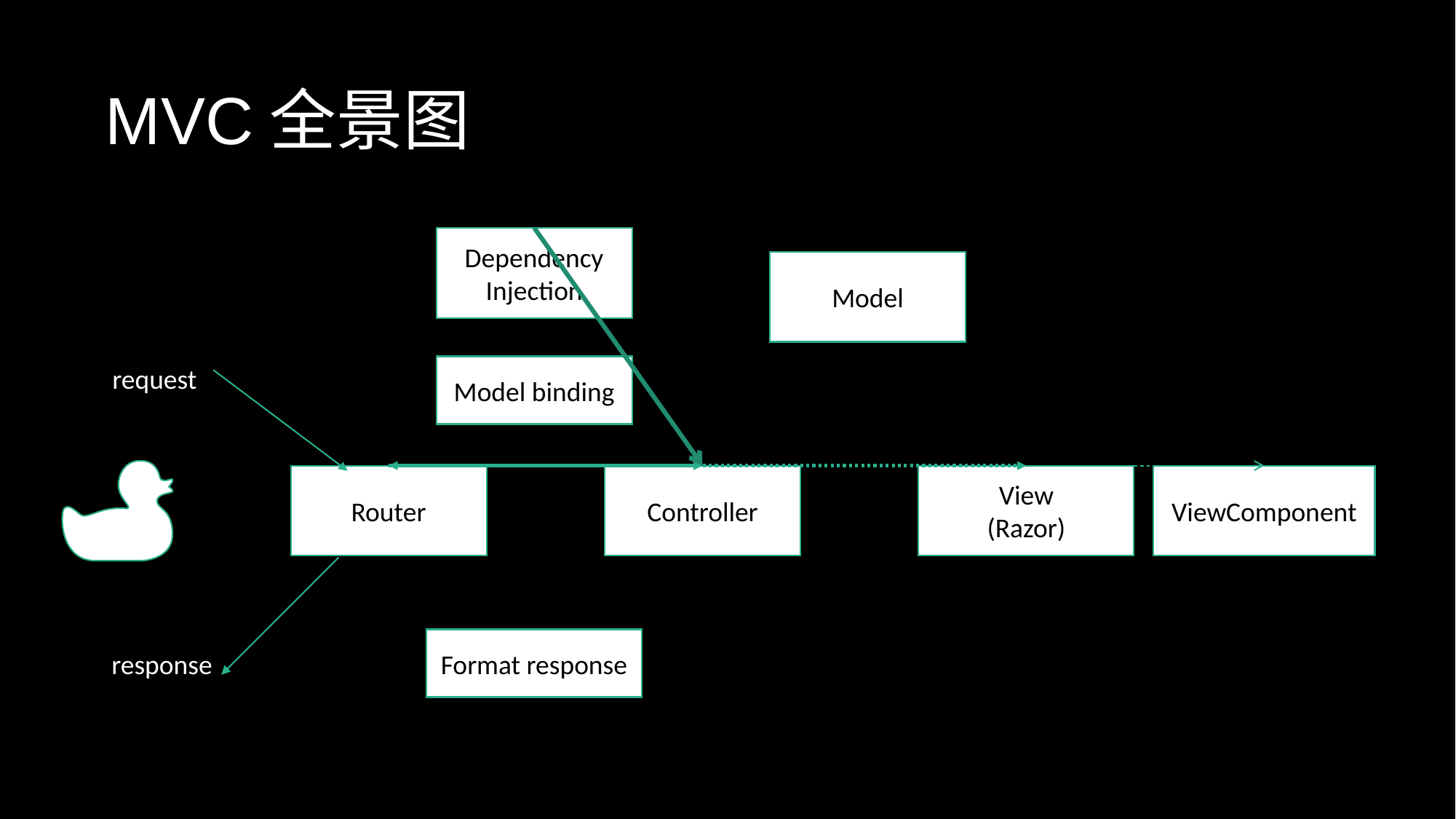

# MVC全景图
Dependency Injection
Model
request
Model binding

Router
Controller
View
(Razor)
ViewComponent

Format response
response